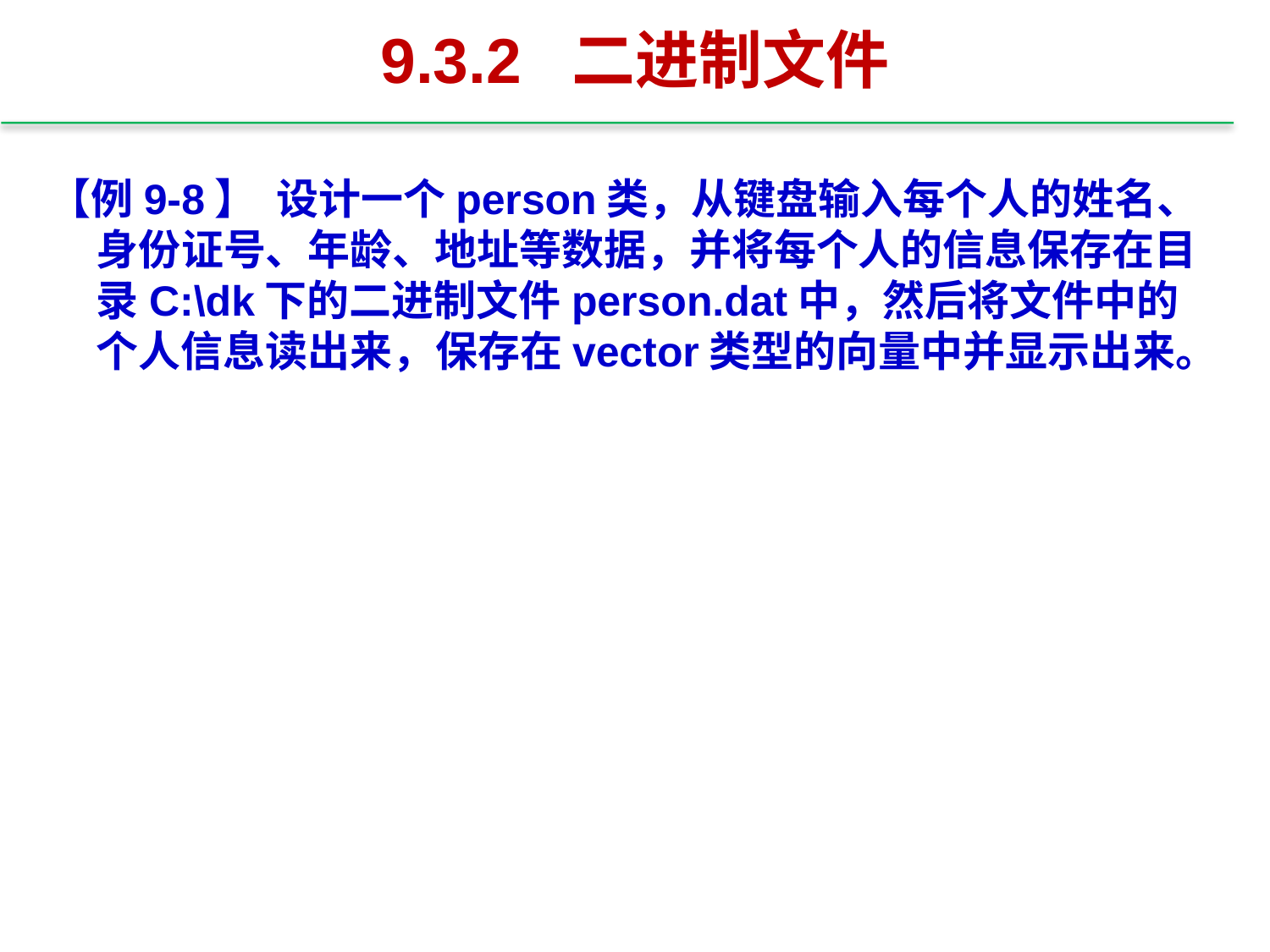

# 9.3.2  二进制文件
【例9-8】  设计一个person类，从键盘输入每个人的姓名、身份证号、年龄、地址等数据，并将每个人的信息保存在目录C:\dk下的二进制文件person.dat中，然后将文件中的个人信息读出来，保存在vector类型的向量中并显示出来。